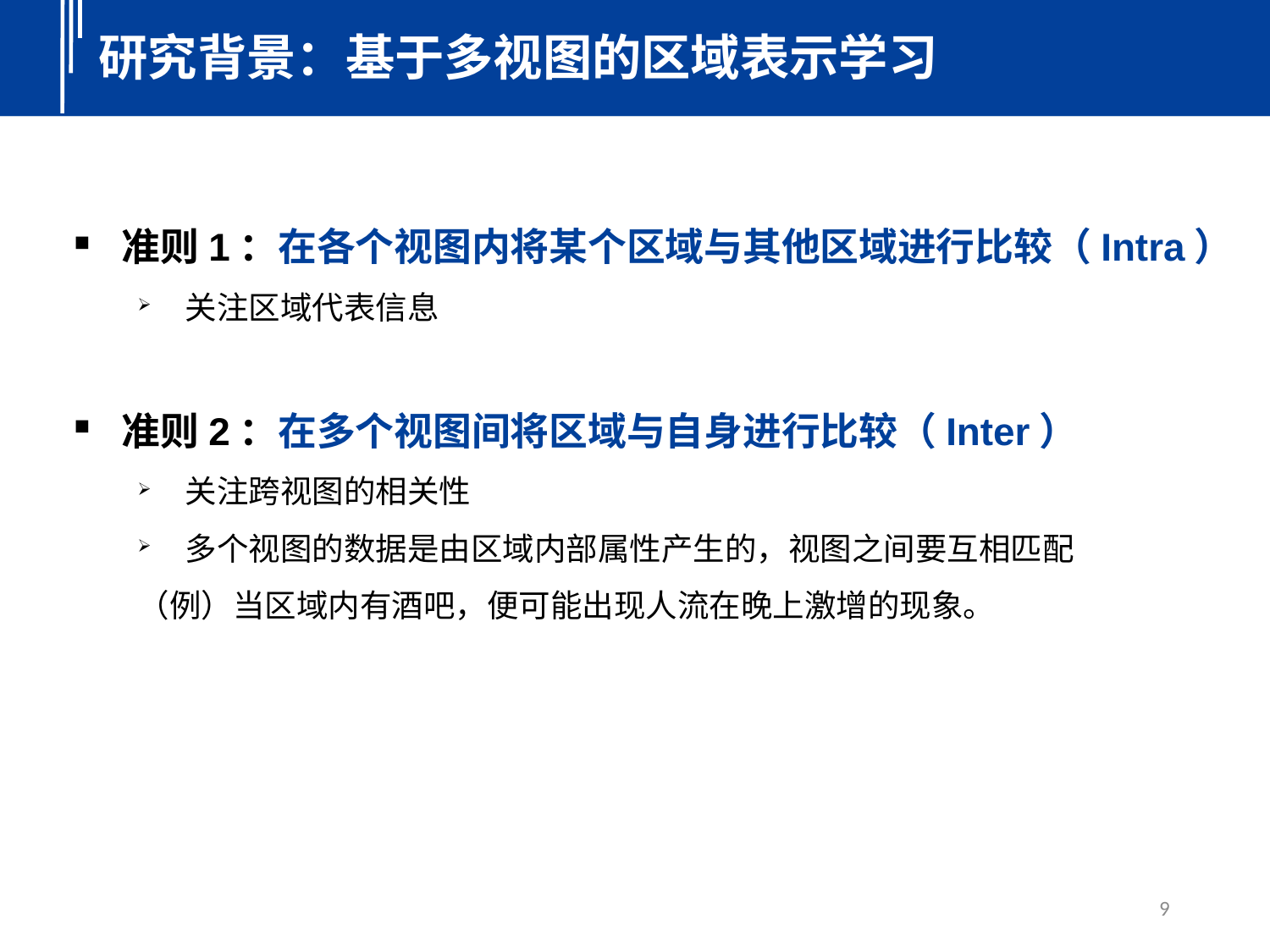

研究背景：基于多视图的区域表示学习
准则1：在各个视图内将某个区域与其他区域进行比较（Intra）
关注区域代表信息

准则2：在多个视图间将区域与自身进行比较（Inter）
关注跨视图的相关性
多个视图的数据是由区域内部属性产生的，视图之间要互相匹配
（例）当区域内有酒吧，便可能出现人流在晚上激增的现象。
9